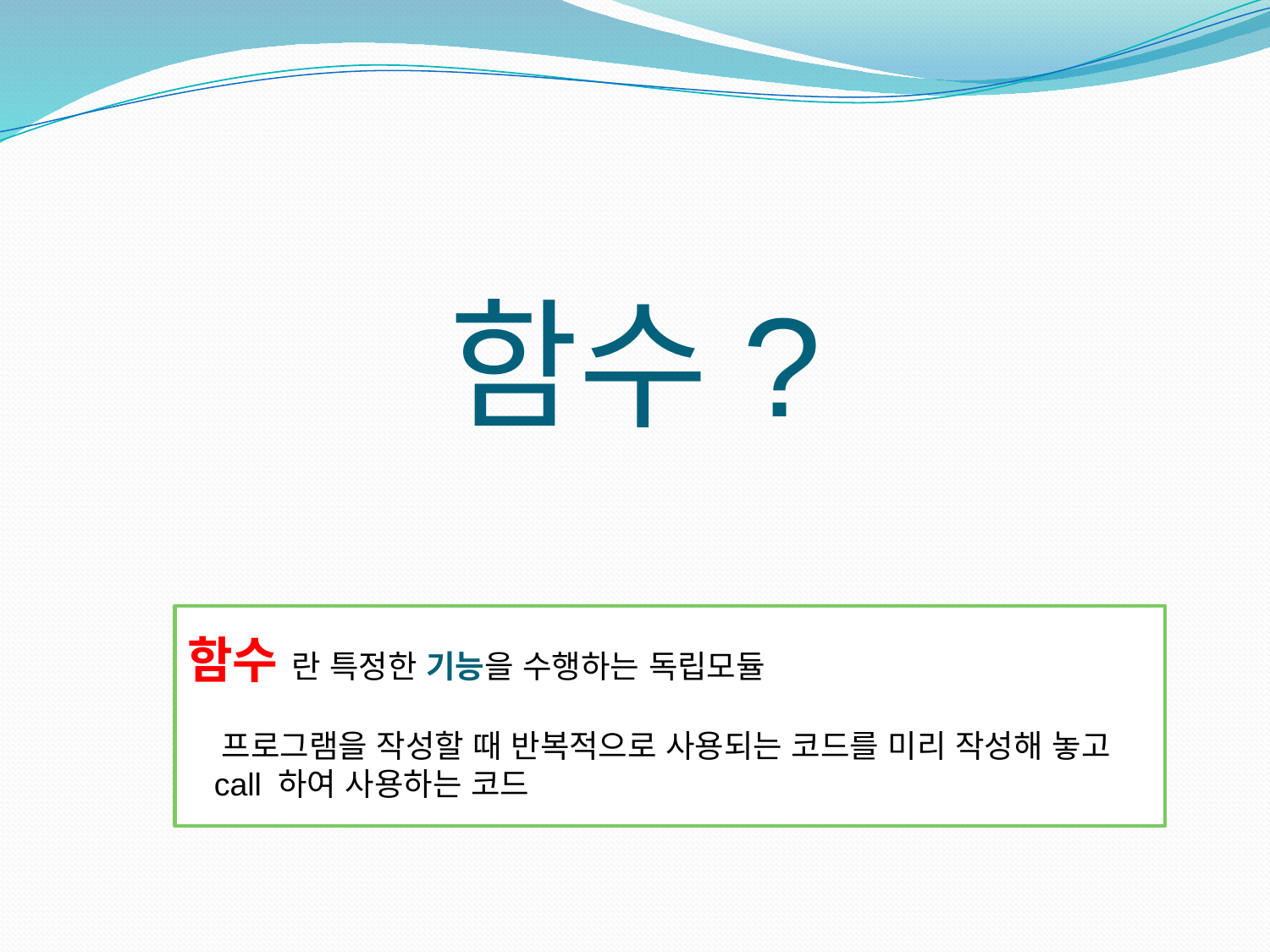

#

함수?
함수 란 특정한 기능을 수행하는 독립모듈

   프로그램을 작성할 때 반복적으로 사용되는 코드를 미리 작성해 놓고
   call 하여 사용하는 코드